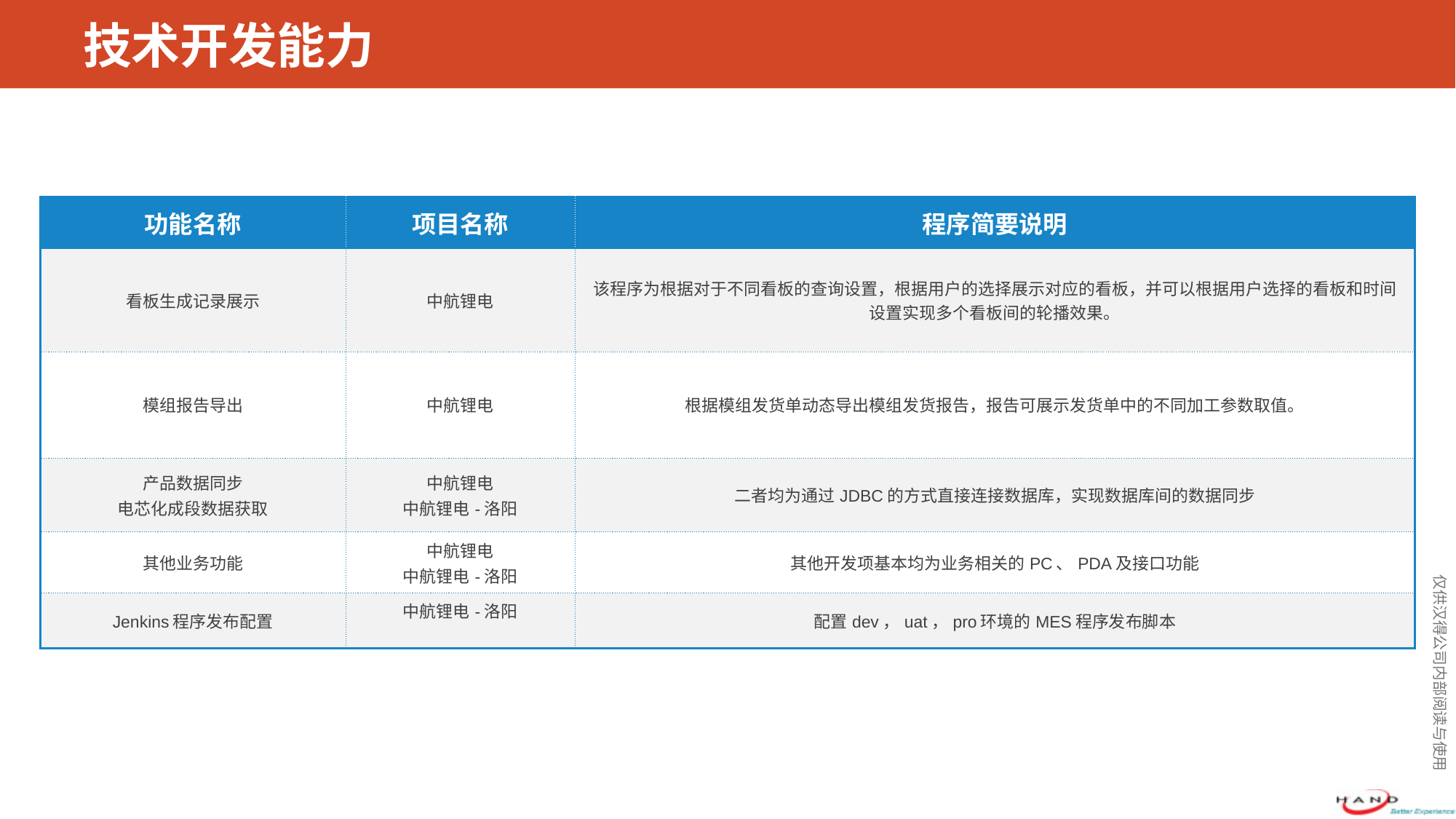

# 技术开发能力
| 功能名称 | 项目名称 | 程序简要说明 |
| --- | --- | --- |
| 看板生成记录展示 | 中航锂电 | 该程序为根据对于不同看板的查询设置，根据用户的选择展示对应的看板，并可以根据用户选择的看板和时间设置实现多个看板间的轮播效果。 |
| 模组报告导出 | 中航锂电 | 根据模组发货单动态导出模组发货报告，报告可展示发货单中的不同加工参数取值。 |
| 产品数据同步 电芯化成段数据获取 | 中航锂电 中航锂电-洛阳 | 二者均为通过JDBC的方式直接连接数据库，实现数据库间的数据同步 |
| 其他业务功能 | 中航锂电 中航锂电-洛阳 | 其他开发项基本均为业务相关的PC、PDA及接口功能 |
| Jenkins程序发布配置 | 中航锂电-洛阳 | 配置dev，uat，pro环境的MES程序发布脚本 |